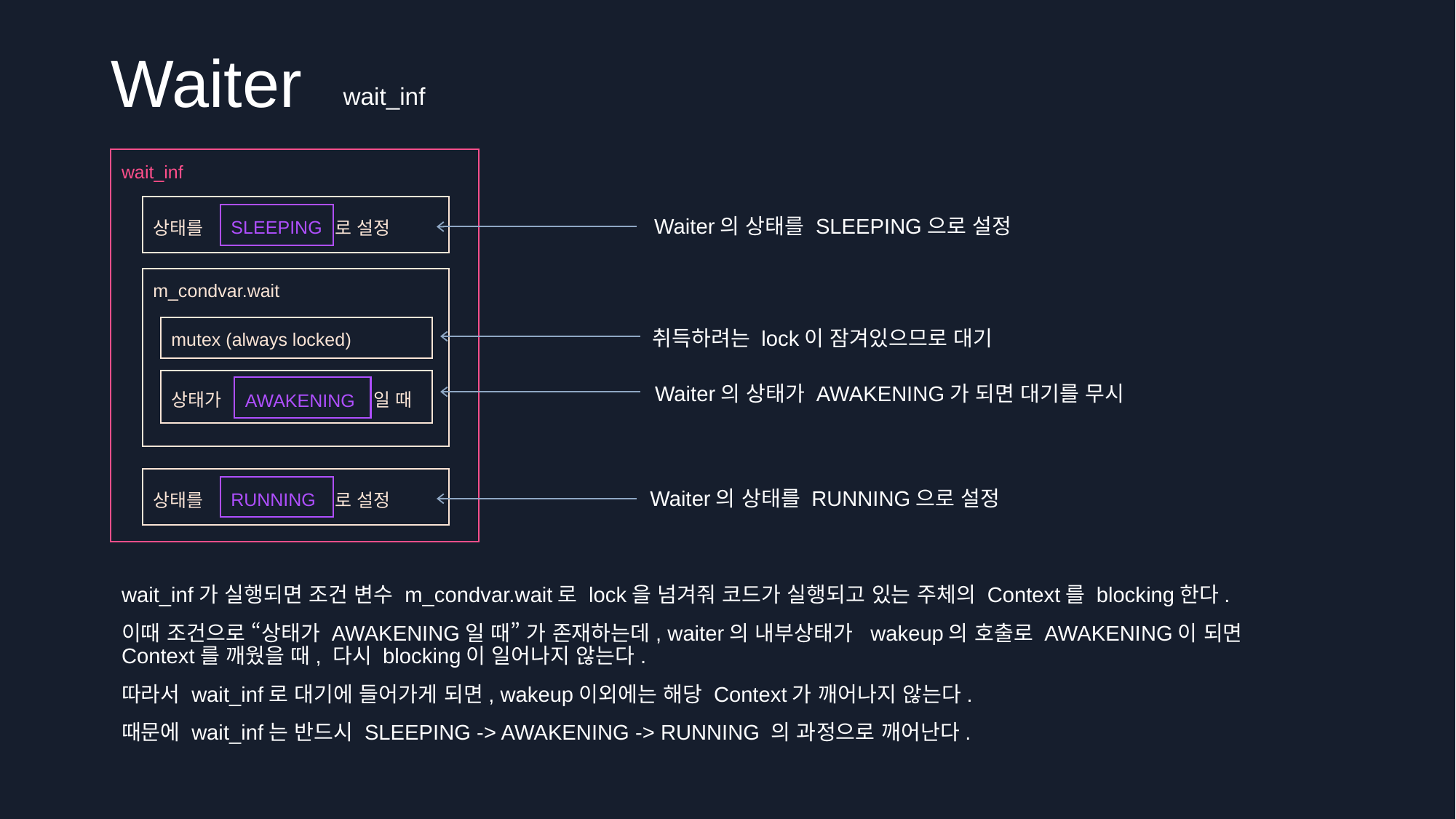

Waiter
wait_inf
wait_inf
상태를                          로 설정
SLEEPING
Waiter의 상태를 SLEEPING으로 설정
m_condvar.wait
mutex (always locked)
취득하려는 lock이 잠겨있으므로 대기
상태가                              일 때
Waiter의 상태가 AWAKENING가 되면 대기를 무시
AWAKENING
상태를                          로 설정
RUNNING
Waiter의 상태를 RUNNING으로 설정
wait_inf가 실행되면 조건 변수 m_condvar.wait로 lock을 넘겨줘 코드가 실행되고 있는 주체의 Context를 blocking한다.
이때 조건으로 “상태가 AWAKENING일 때” 가 존재하는데, waiter의 내부상태가  wakeup의 호출로 AWAKENING이 되면 Context를 깨웠을 때, 다시 blocking이 일어나지 않는다.
따라서 wait_inf로 대기에 들어가게 되면, wakeup이외에는 해당 Context가 깨어나지 않는다.
때문에 wait_inf는 반드시 SLEEPING -> AWAKENING -> RUNNING 의 과정으로 깨어난다.